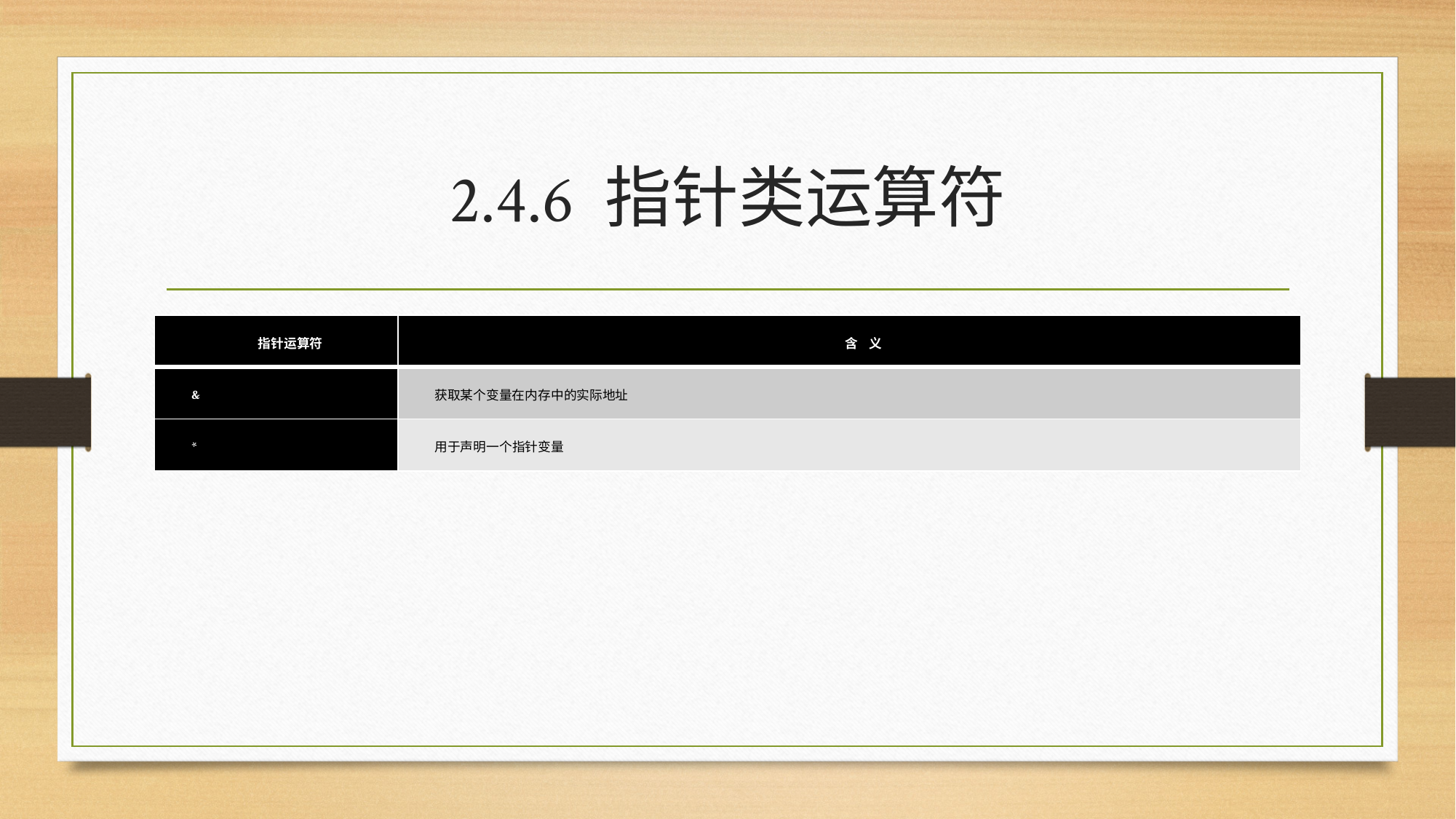

# 2.4.6 指针类运算符
| 指针运算符 | 含 义 |
| --- | --- |
| & | 获取某个变量在内存中的实际地址 |
| \* | 用于声明一个指针变量 |